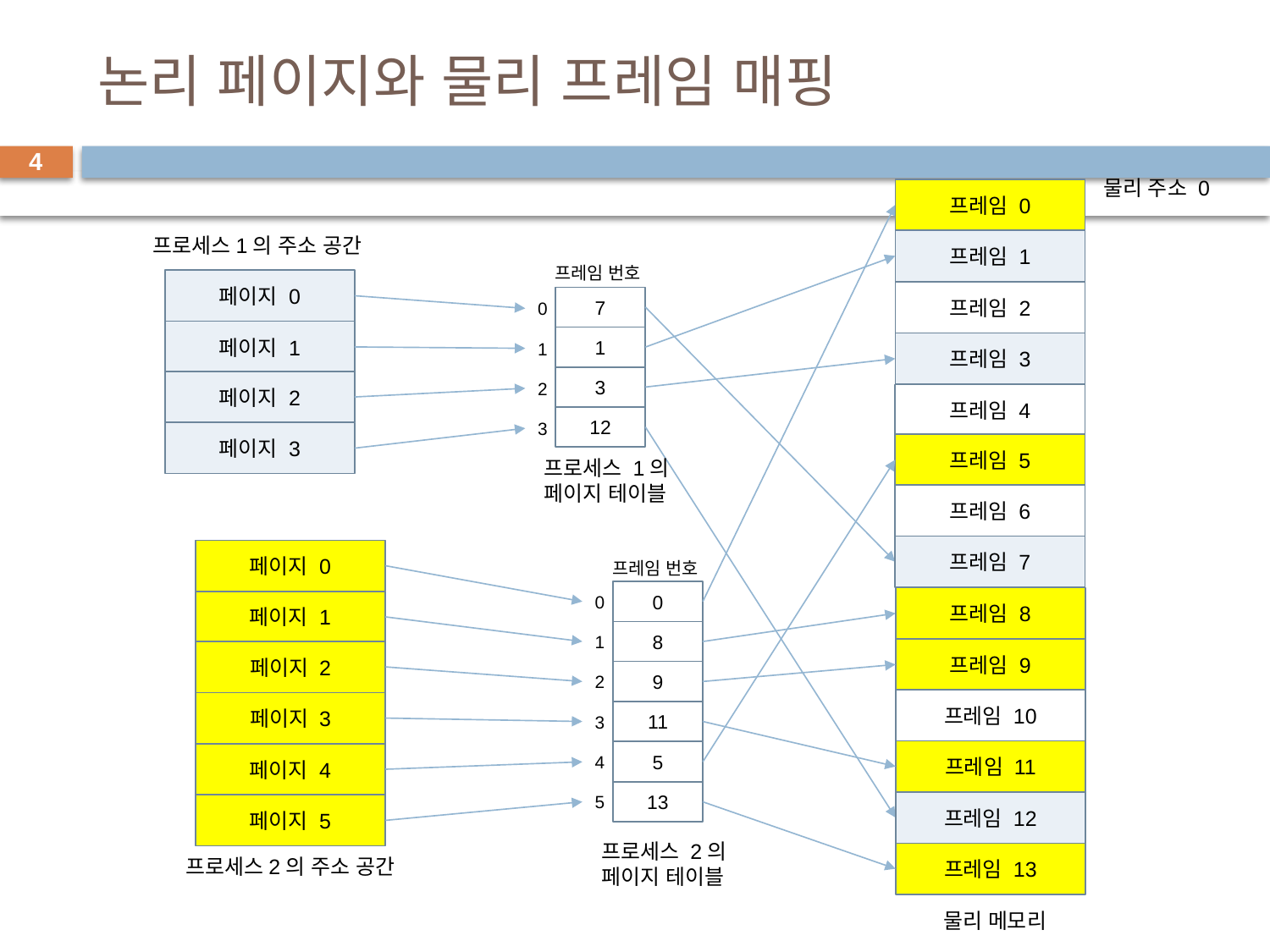

# 논리 페이지와 물리 프레임 매핑
4
물리 주소 0
프레임 0
프로세스1의 주소 공간
프레임 1
프레임 번호
페이지 0
프레임 2
7
0
페이지 1
1
1
프레임 3
3
2
페이지 2
프레임 4
12
3
페이지 3
프레임 5
프로세스 1의
페이지 테이블
프레임 6
프레임 7
페이지 0
프레임 번호
0
0
프레임 8
페이지 1
1
8
프레임 9
페이지 2
2
9
프레임 10
페이지 3
3
11
프레임 11
4
5
페이지 4
5
13
프레임 12
페이지 5
프로세스 2의
페이지 테이블
프레임 13
프로세스2의 주소 공간
물리 메모리